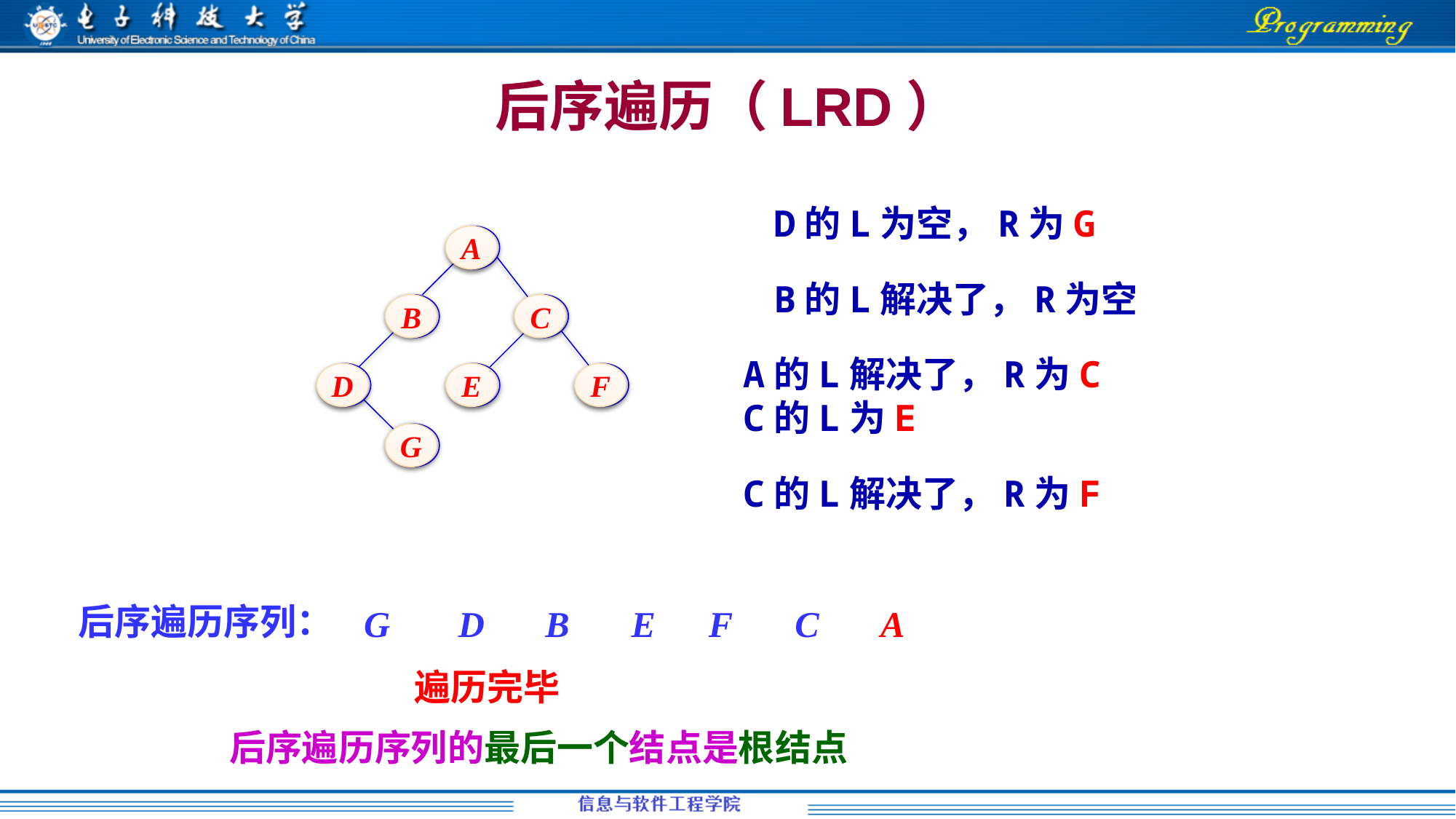

# 后序遍历（LRD）
D的L为空，R为G
A
A
A

B的L解决了，R为空
B
B
B
C
C
C

A的L解决了，R为C
C的L为E
D
D
D
E
E
E
F
F
F

G
G
G
C的L解决了，R为F
后序遍历序列：
遍历完毕
后序遍历序列的最后一个结点是根结点